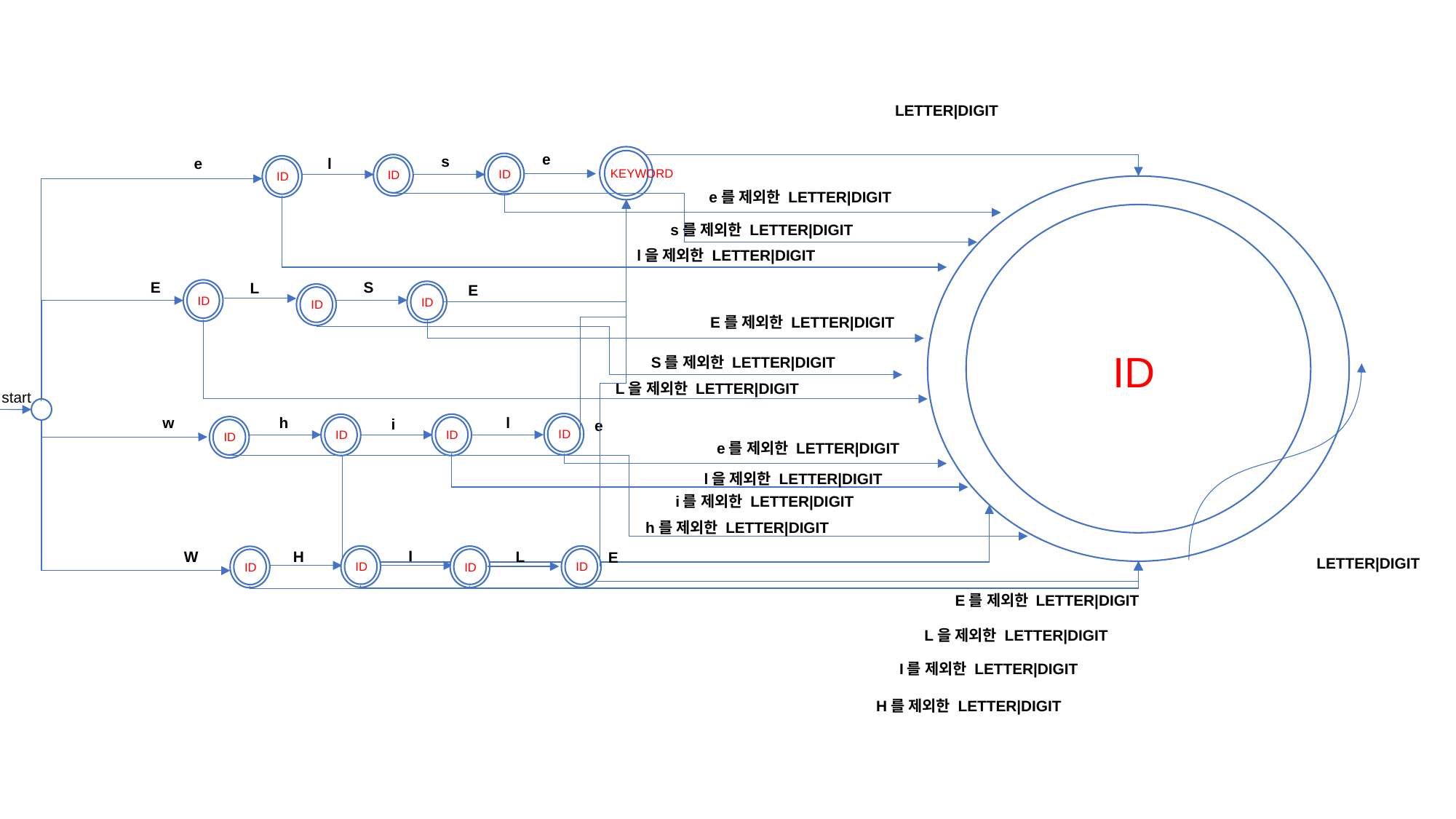

LETTER|DIGIT
e
s

KEYWORD
l
e

ID

ID

ID

ID
e를 제외한 LETTER|DIGIT
s를 제외한 LETTER|DIGIT
l을 제외한 LETTER|DIGIT
S
E
L
E

ID

ID

ID
E를 제외한 LETTER|DIGIT
S를 제외한 LETTER|DIGIT
L을 제외한 LETTER|DIGIT
start

l
w
h
i
e

ID

ID

ID

ID
e를 제외한 LETTER|DIGIT
l을 제외한 LETTER|DIGIT
i를 제외한 LETTER|DIGIT
h를 제외한 LETTER|DIGIT
I
W
H
L
E

ID

ID

ID

ID
LETTER|DIGIT
E를 제외한 LETTER|DIGIT
L을 제외한 LETTER|DIGIT
I를 제외한 LETTER|DIGIT
H를 제외한 LETTER|DIGIT